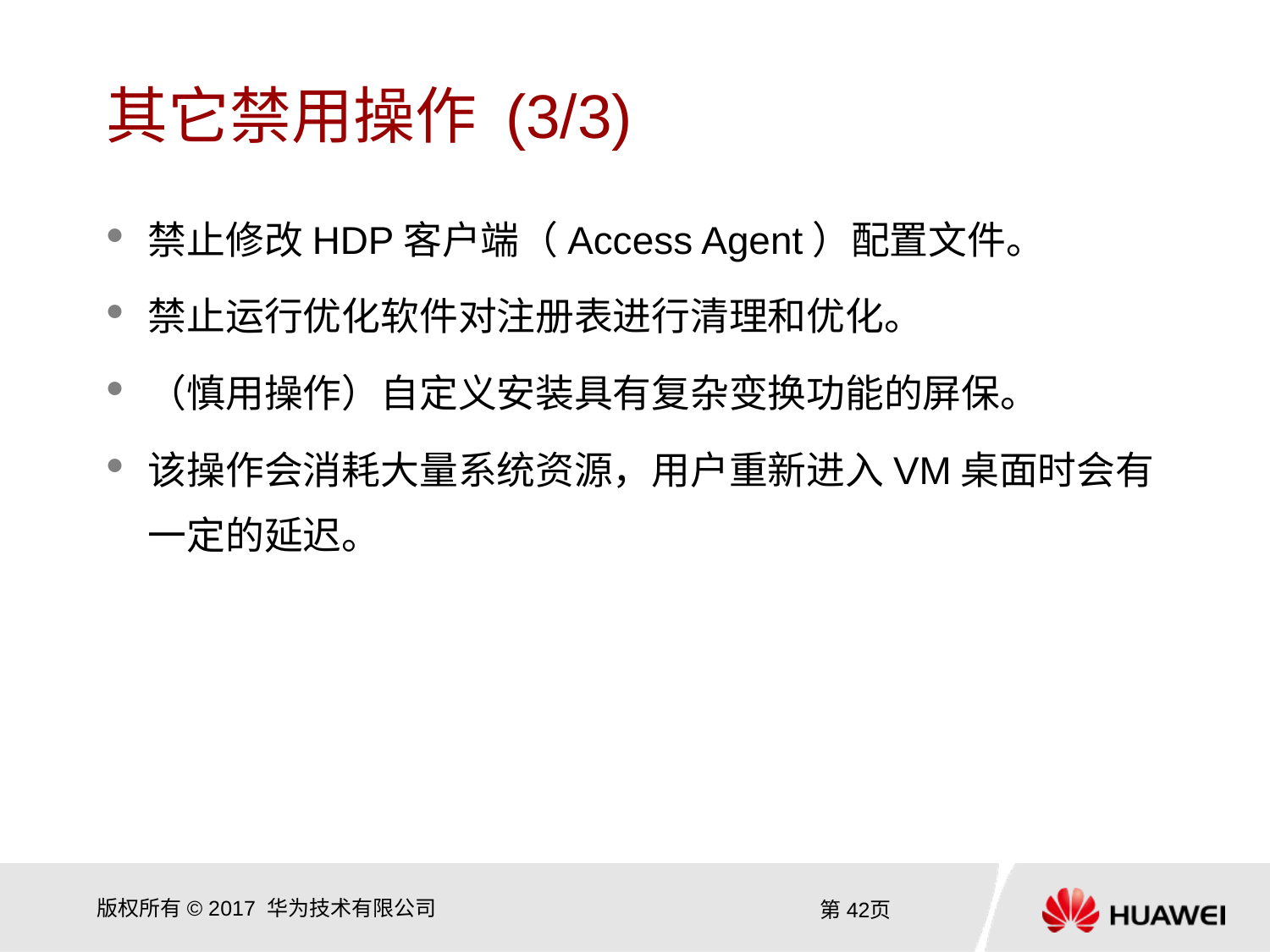

# 其它禁用操作 (3/3)
禁止修改HDP客户端（Access Agent）配置文件。
禁止运行优化软件对注册表进行清理和优化。
（慎用操作）自定义安装具有复杂变换功能的屏保。
该操作会消耗大量系统资源，用户重新进入VM桌面时会有一定的延迟。